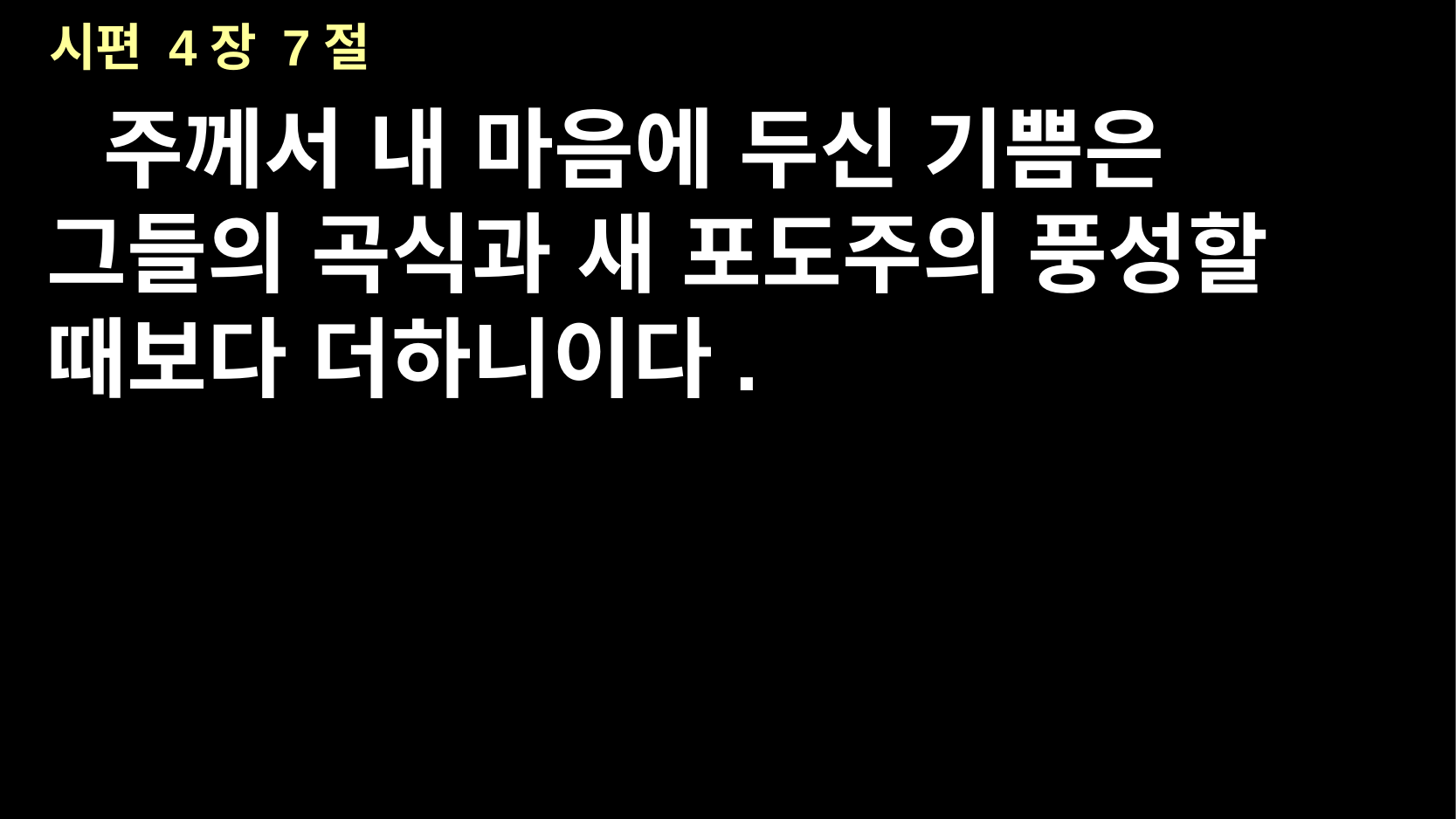

# 시편 4장 7절
주께서 내 마음에 두신 기쁨은 그들의 곡식과 새 포도주의 풍성할 때보다 더하니이다.